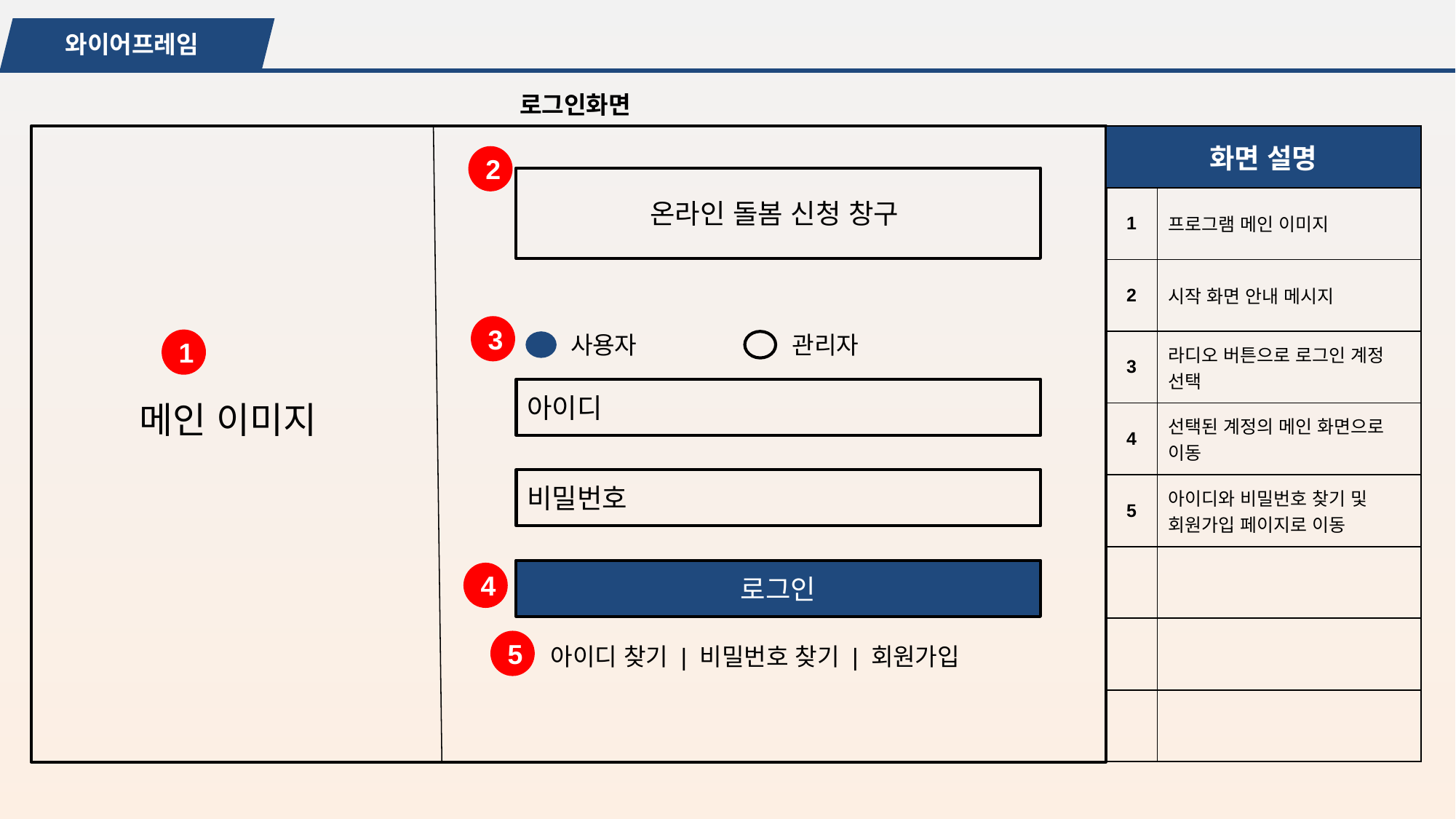

와이어프레임

로그인화면

| 화면 설명 |  |
| --- | --- |
| 1 | 프로그램 메인 이미지 |
| 2 | 시작 화면 안내 메시지 |
| 3 | 라디오 버튼으로 로그인 계정 선택 |
| 4 | 선택된 계정의 메인 화면으로 이동 |
| 5 | 아이디와 비밀번호 찾기 및 회원가입 페이지로 이동 |
|  |  |
|  |  |
|  |  |
2
온라인 돌봄 신청 창구
관리자
3
사용자
1

메인 이미지
아이디
비밀번호
로그인
4
5
아이디 찾기 | 비밀번호 찾기 | 회원가입